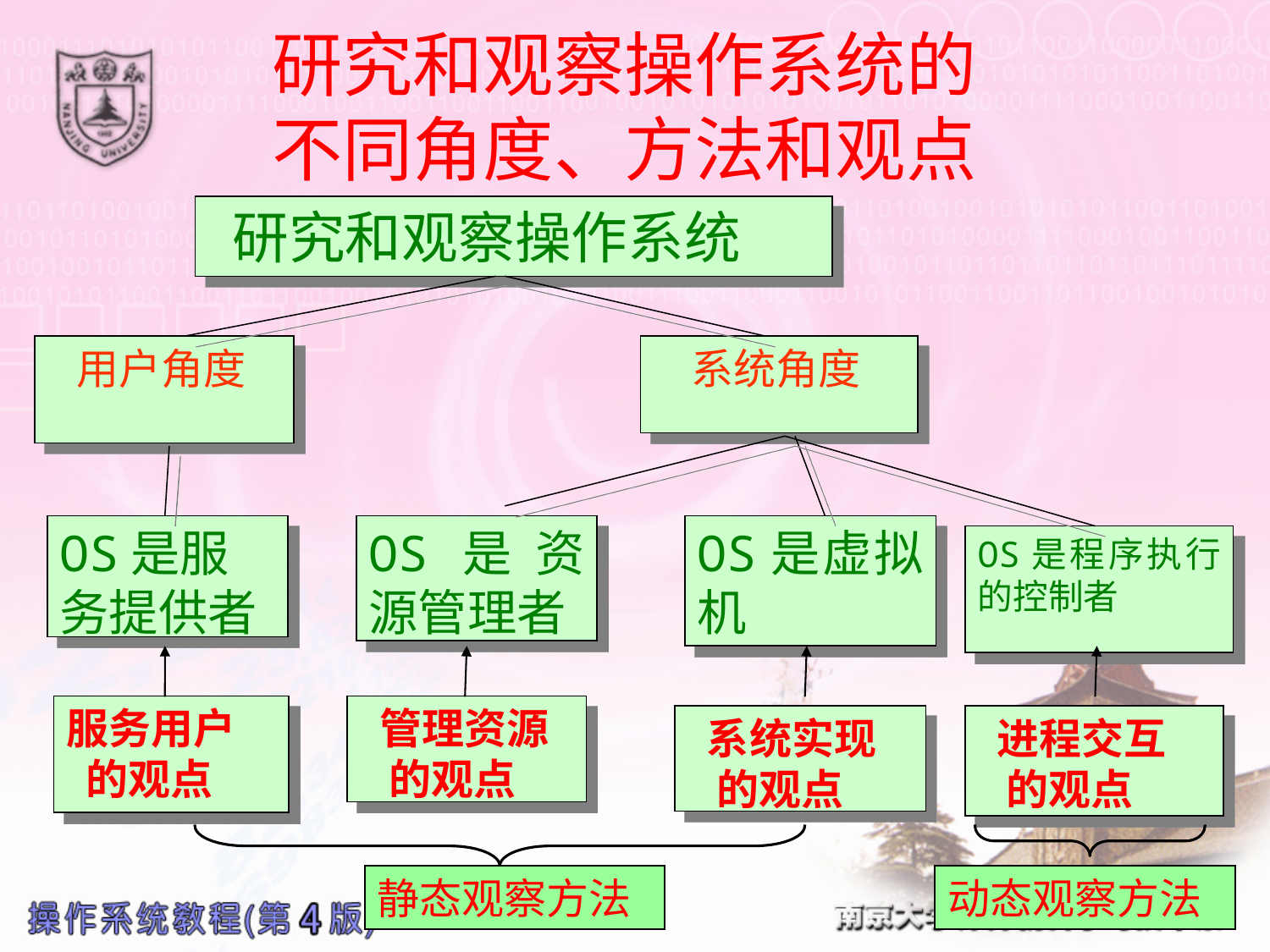

# 研究和观察操作系统的 不同角度、方法和观点
  研究和观察操作系统

  用户角度
   系统角度

OS是服务提供者
OS是资源管理者
OS是虚拟机
OS是程序执行的控制者

服务用户
 的观点
 管理资源
  的观点
 系统实现
  的观点
 进程交互
  的观点

静态观察方法
动态观察方法